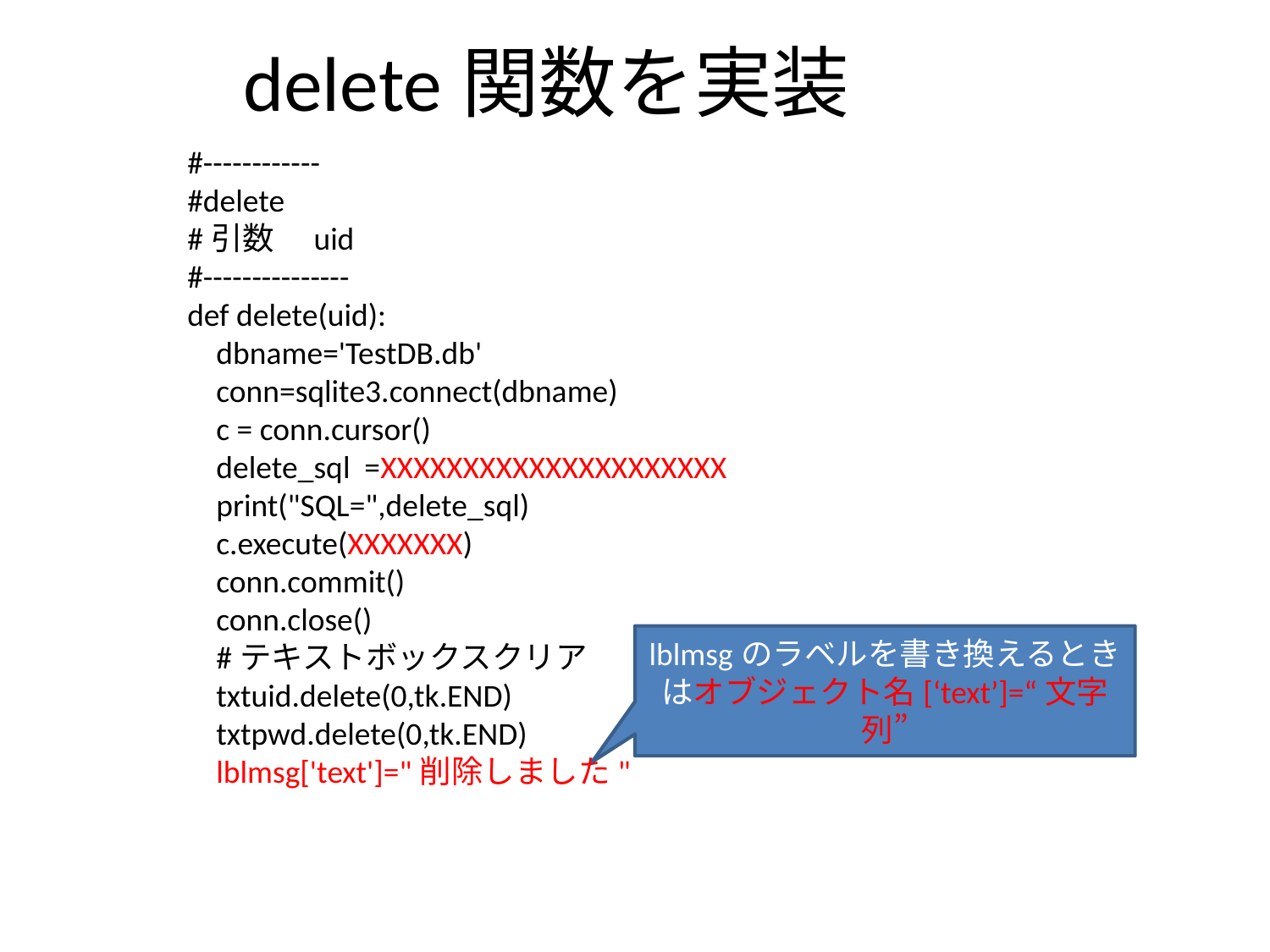

# delete関数を実装
#------------
#delete
#引数　uid
#---------------
def delete(uid):
    dbname='TestDB.db'
    conn=sqlite3.connect(dbname)
    c = conn.cursor()
    delete_sql  =XXXXXXXXXXXXXXXXXXXXX
    print("SQL=",delete_sql)
    c.execute(XXXXXXX)
    conn.commit()
    conn.close()
    #テキストボックスクリア
    txtuid.delete(0,tk.END)
    txtpwd.delete(0,tk.END)
    lblmsg['text']="削除しました"
lblmsgのラベルを書き換えるときはオブジェクト名[‘text’]=“文字列”